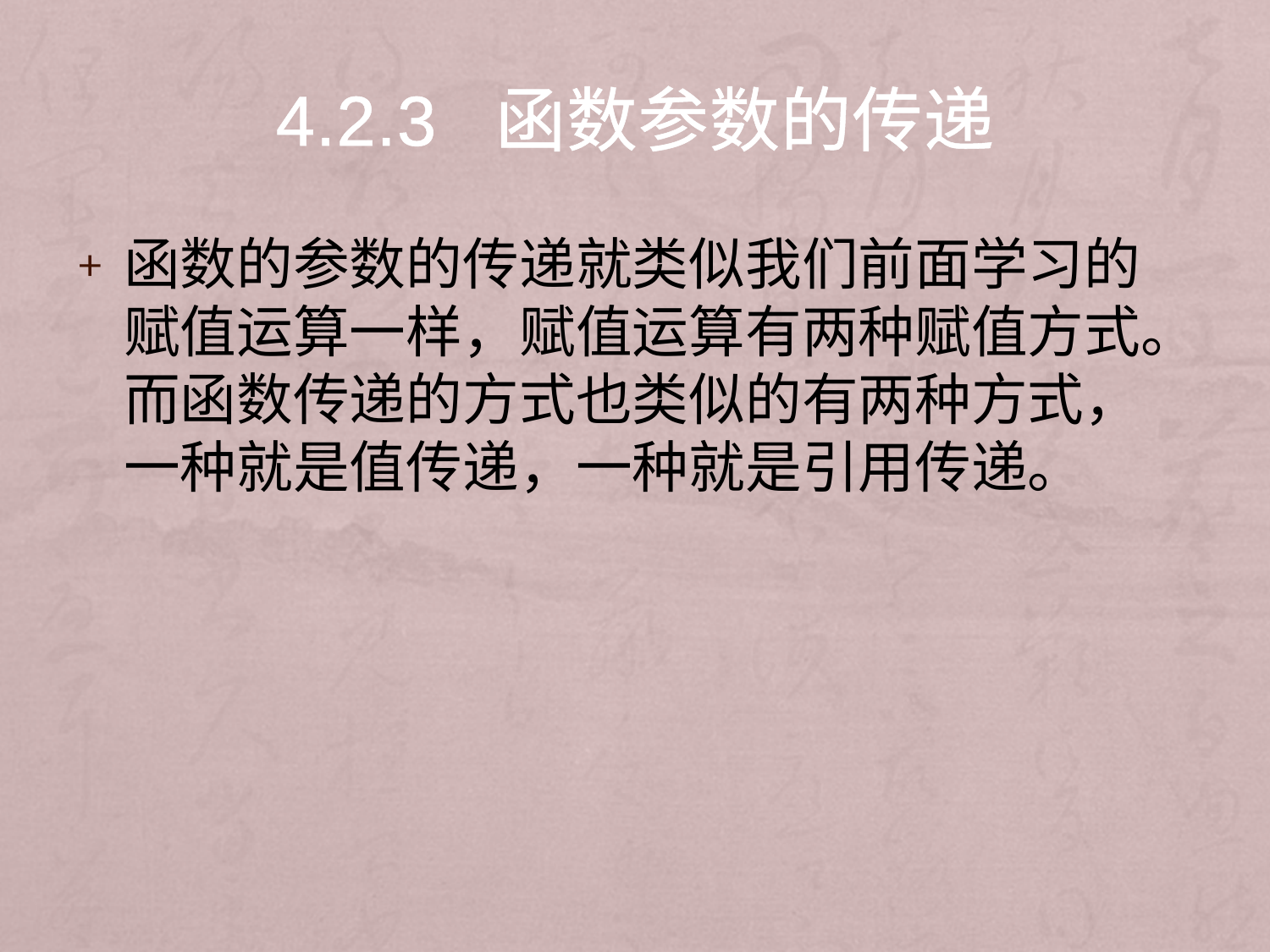

# 4.2.3  函数参数的传递
函数的参数的传递就类似我们前面学习的赋值运算一样，赋值运算有两种赋值方式。而函数传递的方式也类似的有两种方式，一种就是值传递，一种就是引用传递。